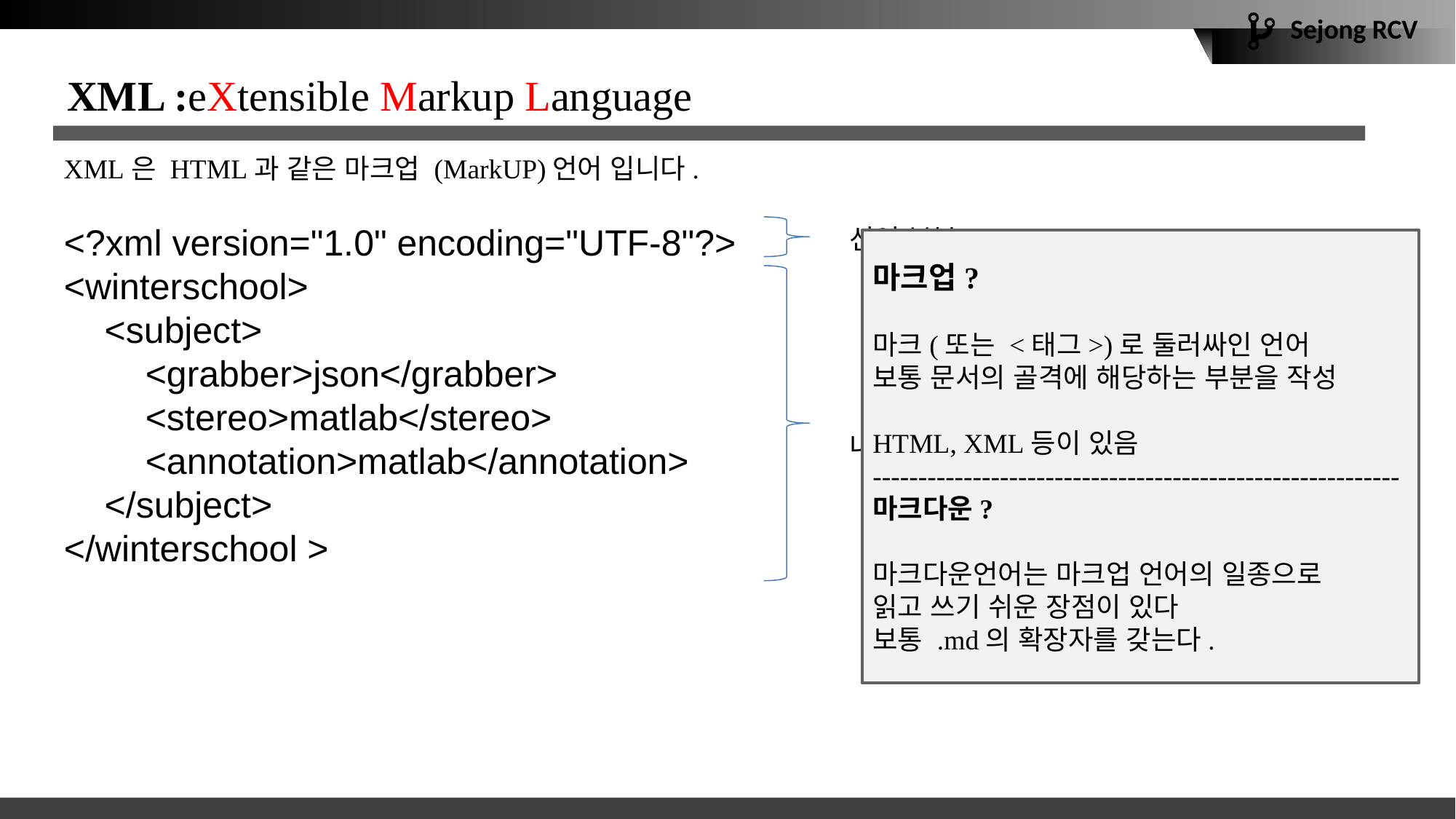

XML :eXtensible Markup Language

XML은 HTML과 같은 마크업 (MarkUP)언어 입니다.
<?xml version="1.0" encoding="UTF-8"?>
<winterschool>
    <subject>
        <grabber>json</grabber>
        <stereo>matlab</stereo>
        <annotation>matlab</annotation>
    </subject>
</winterschool >

선언 부분
마크업?

마크(또는 <태그>)로 둘러싸인 언어
보통 문서의 골격에 해당하는 부분을 작성

HTML, XML등이 있음
----------------------------------------------------------마크다운?

마크다운언어는 마크업 언어의 일종으로
읽고 쓰기 쉬운 장점이 있다
보통 .md의 확장자를 갖는다.

내용 부분